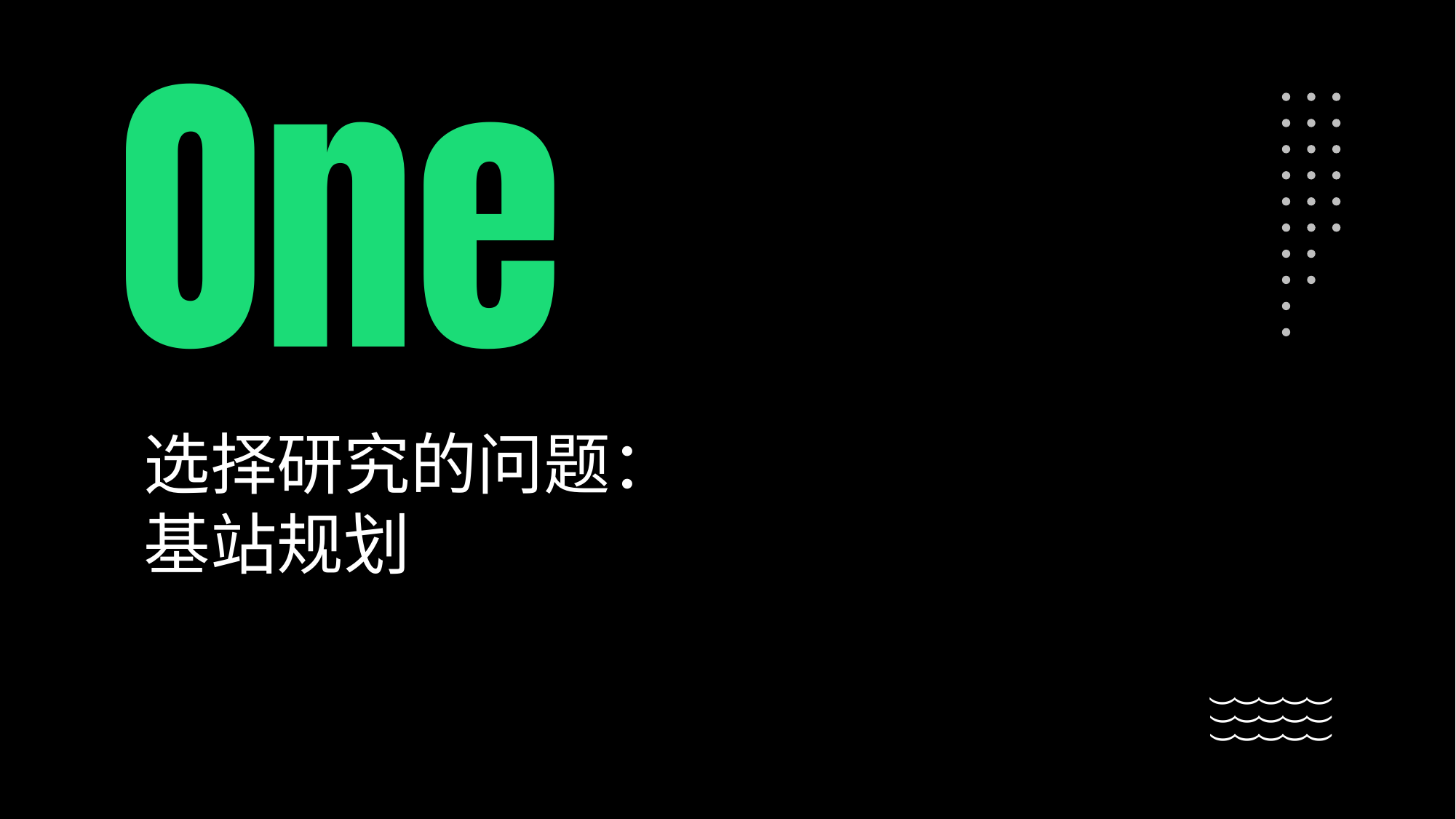

One

选择研究的问题：
基站规划
(
(
(
(
(
(
(
(
(
(
(
(
(
(
(